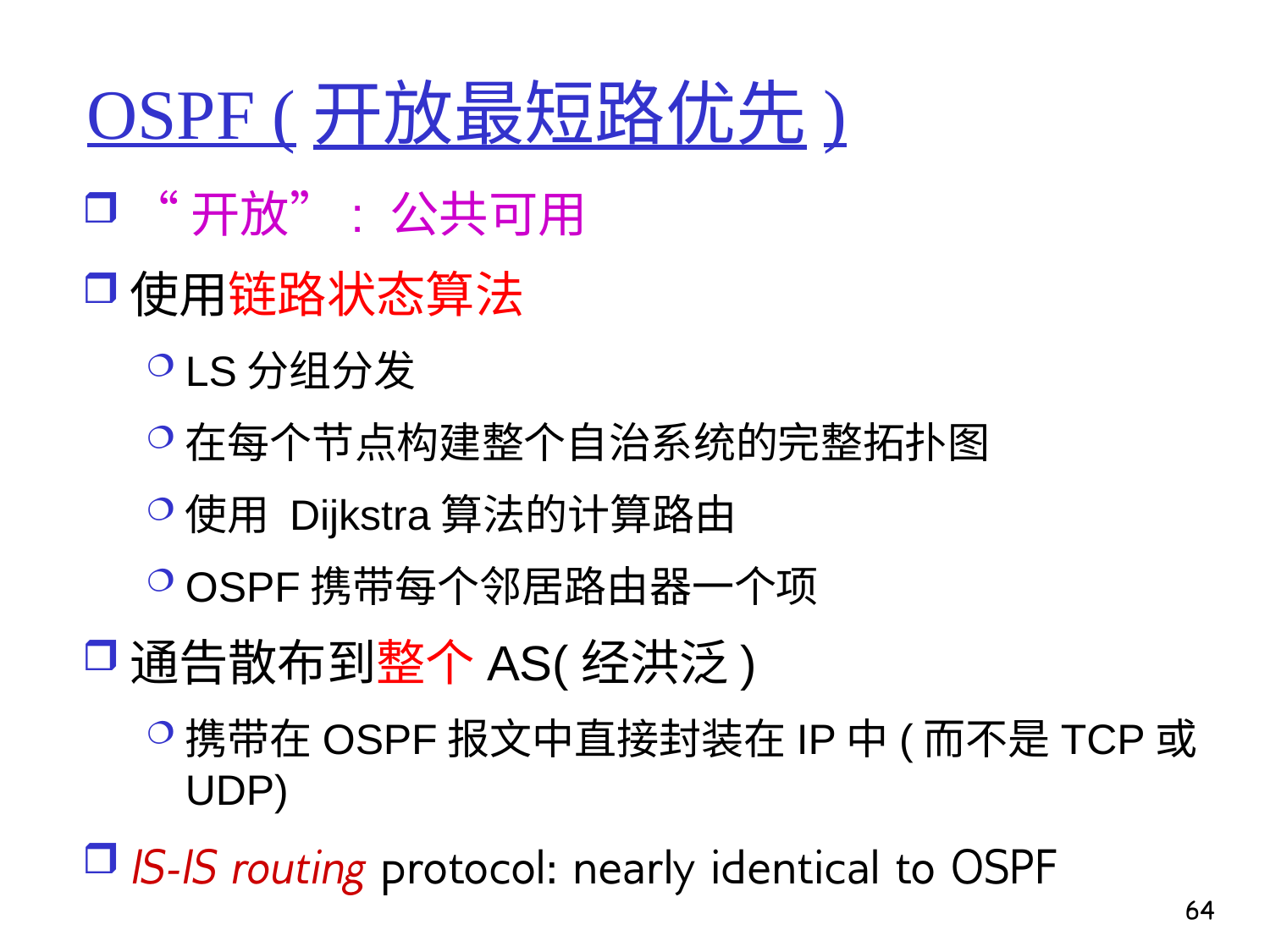

# OSPF (开放最短路优先)
“开放”: 公共可用
使用链路状态算法
LS分组分发
在每个节点构建整个自治系统的完整拓扑图
使用 Dijkstra算法的计算路由
OSPF携带每个邻居路由器一个项
通告散布到整个AS(经洪泛)
携带在OSPF报文中直接封装在IP中(而不是TCP或UDP)
IS-IS routing protocol: nearly identical to OSPF
64